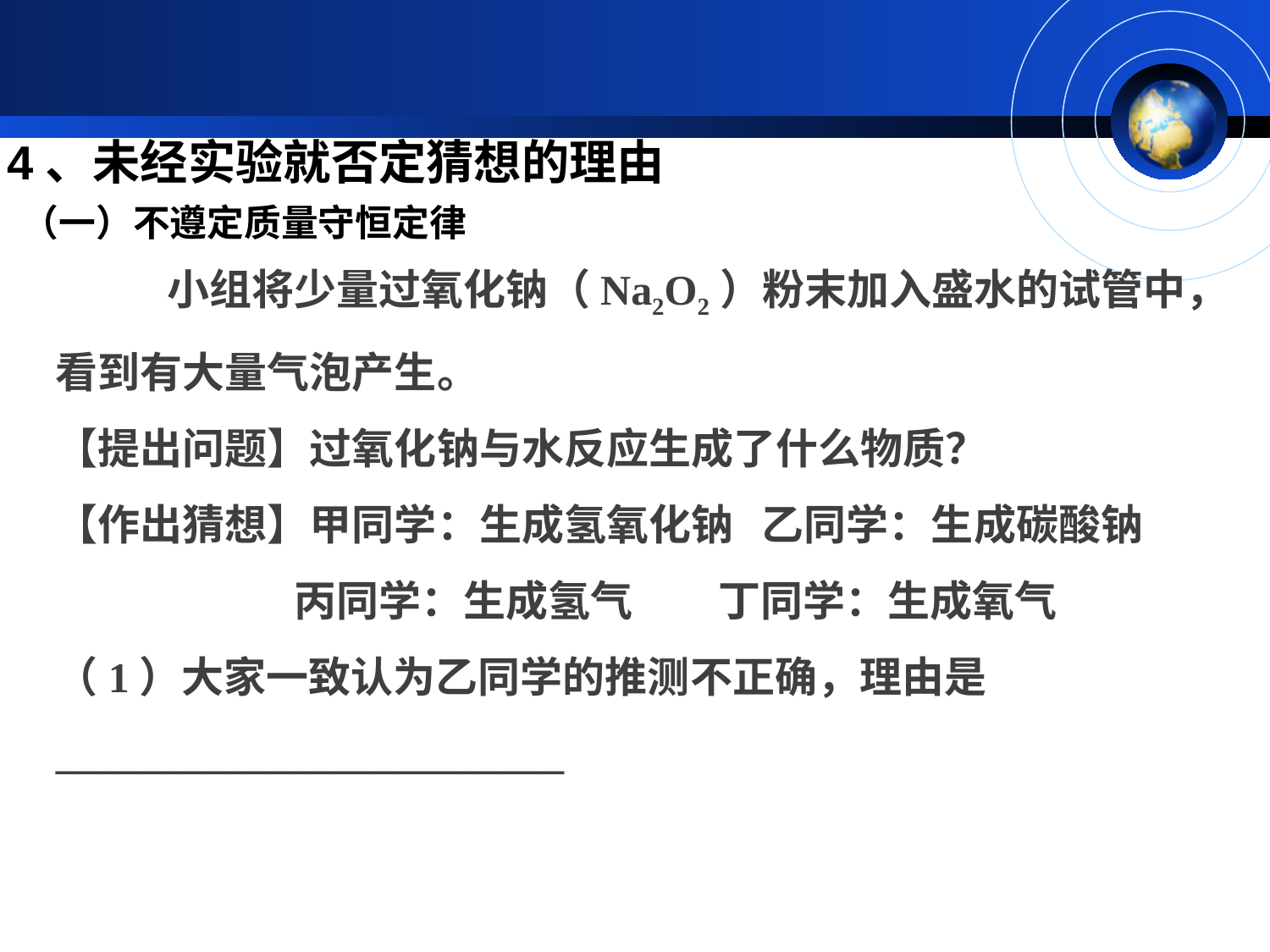

4、未经实验就否定猜想的理由
（一）不遵定质量守恒定律
某化学小组将少量过氧化钠（Na2O2）粉末加入盛水的试管中，看到有大量气泡产生。
【提出问题】过氧化钠与水反应生成了什么物质？
【作出猜想】甲同学：生成氢氧化钠   乙同学：生成碳酸钠
                         丙同学：生成氢气         丁同学：生成氧气
（1）大家一致认为乙同学的推测不正确，理由是________________________